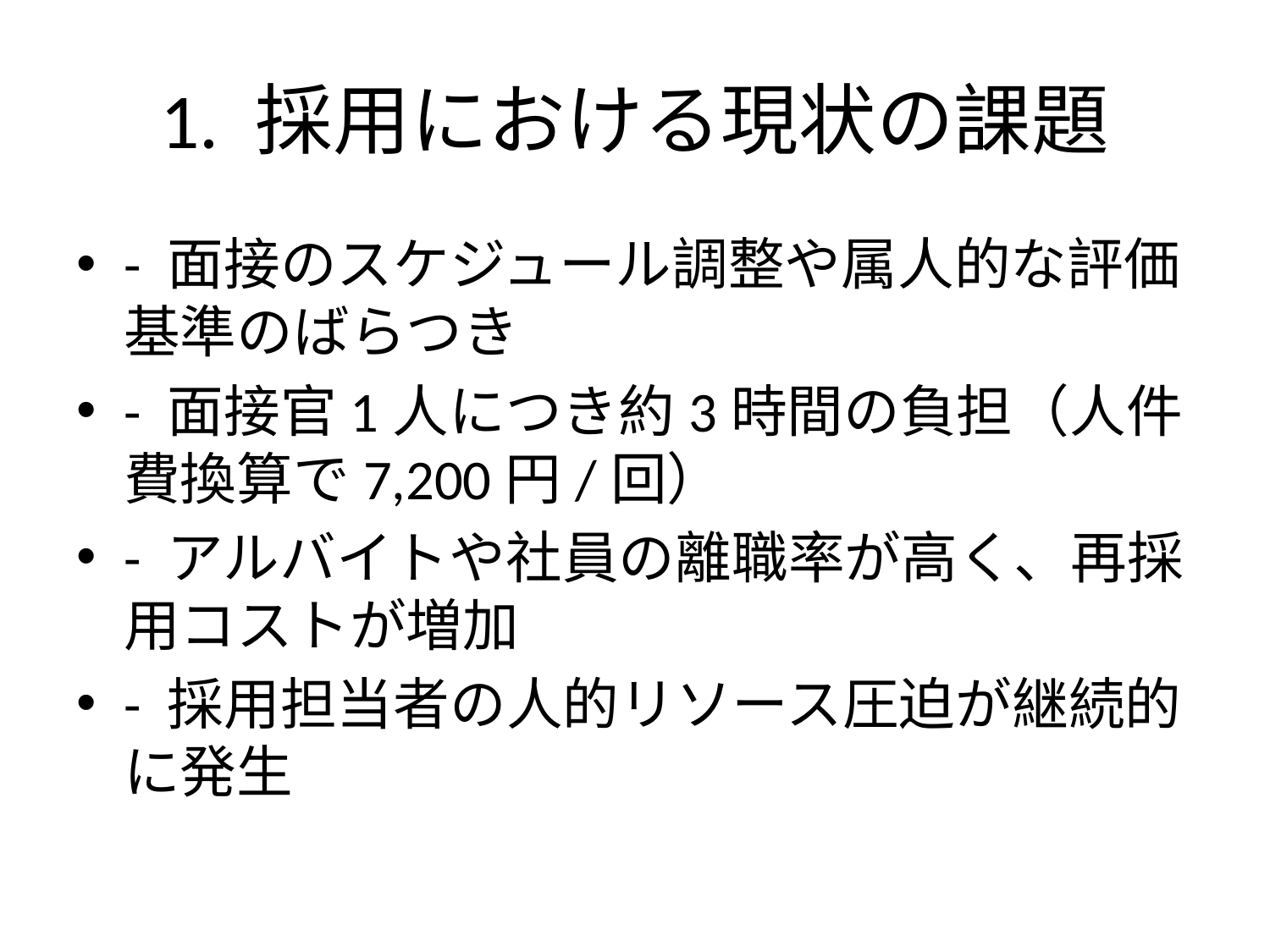

# 1. 採用における現状の課題
- 面接のスケジュール調整や属人的な評価基準のばらつき
- 面接官1人につき約3時間の負担（人件費換算で7,200円/回）
- アルバイトや社員の離職率が高く、再採用コストが増加
- 採用担当者の人的リソース圧迫が継続的に発生